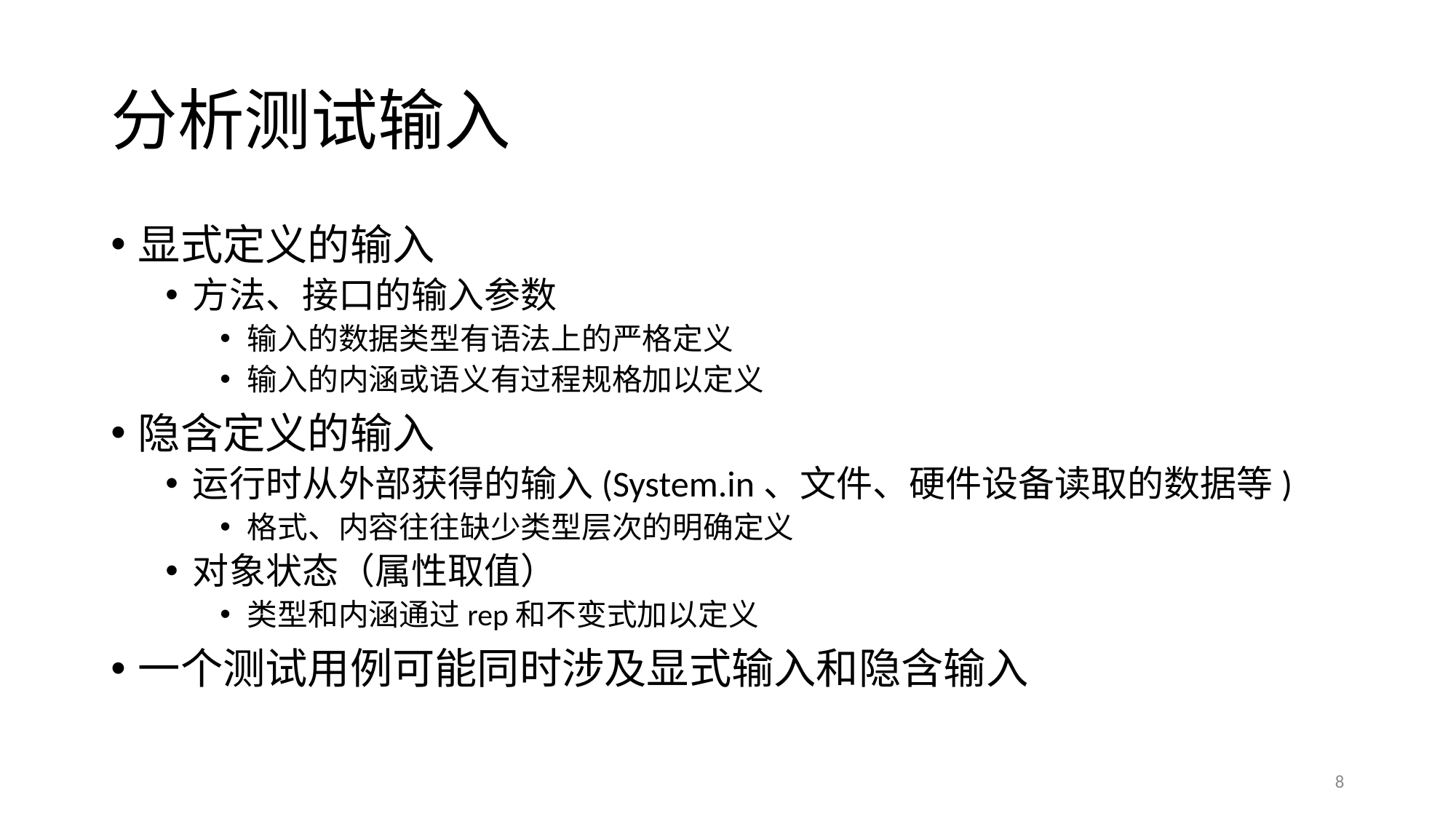

# 分析测试输入
显式定义的输入
方法、接口的输入参数
输入的数据类型有语法上的严格定义
输入的内涵或语义有过程规格加以定义
隐含定义的输入
运行时从外部获得的输入(System.in、文件、硬件设备读取的数据等)
格式、内容往往缺少类型层次的明确定义
对象状态（属性取值）
类型和内涵通过rep和不变式加以定义
一个测试用例可能同时涉及显式输入和隐含输入
8